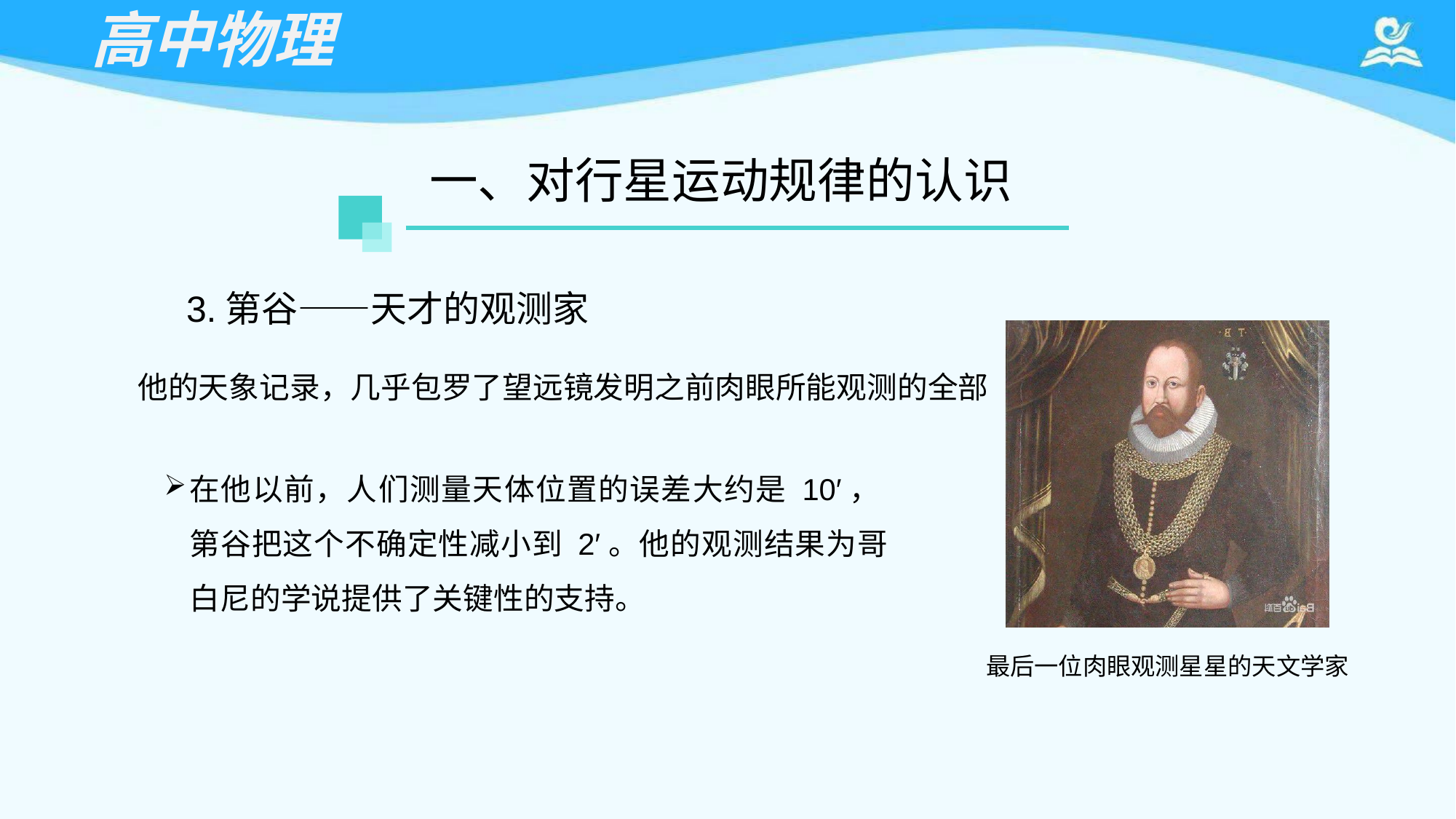

# 高中物理
一、对行星运动规律的认识

3.第谷——天才的观测家
他的天象记录，几乎包罗了望远镜发明之前肉眼所能观测的全部

在他以前，人们测量天体位置的误差大约是 10′，  第谷把这个不确定性减小到 2′。他的观测结果为哥 白尼的学说提供了关键性的支持。
最后一位肉眼观测星星的天文学家